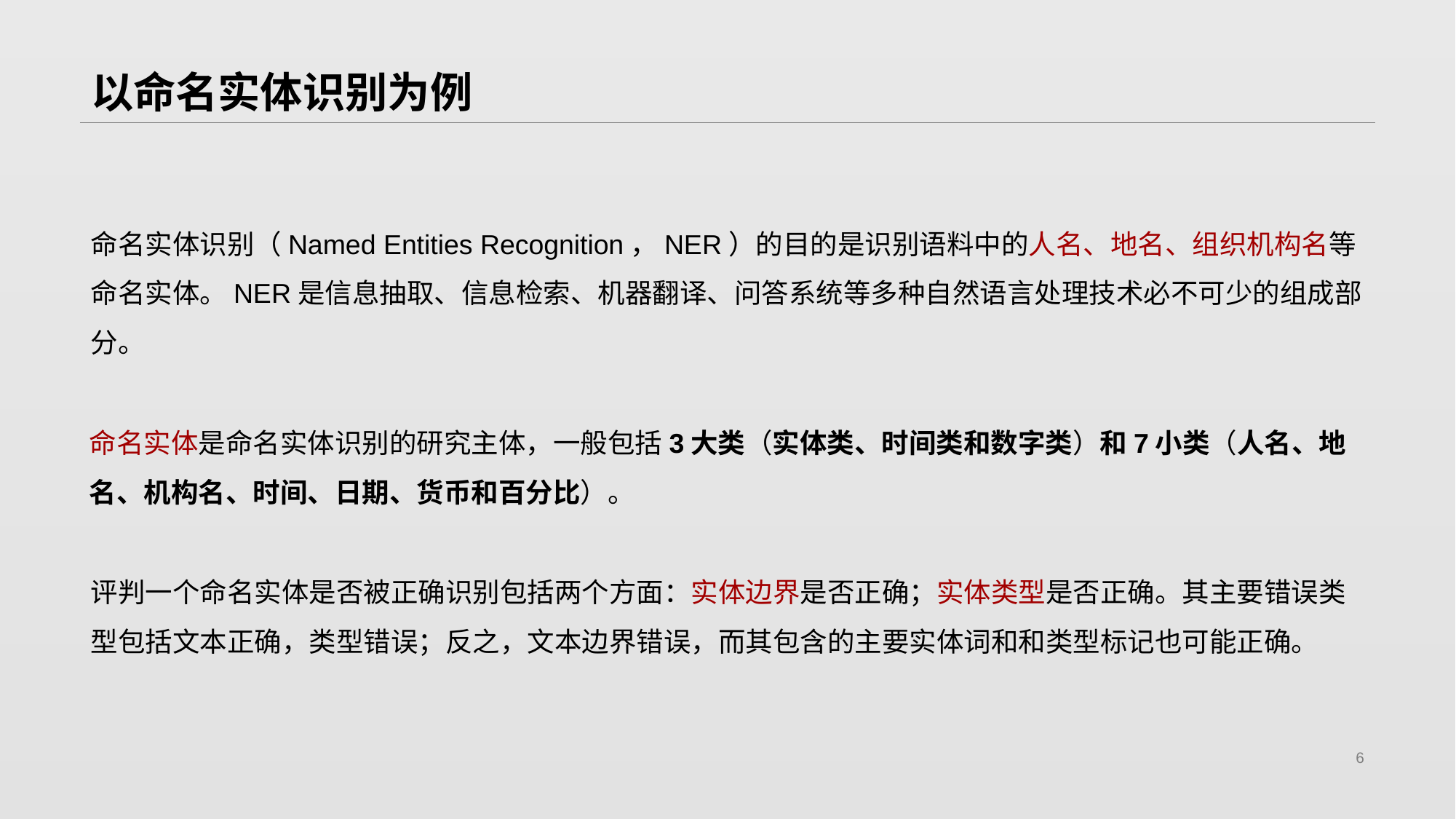

# 以命名实体识别为例
命名实体识别（Named Entities Recognition，NER）的目的是识别语料中的人名、地名、组织机构名等命名实体。NER是信息抽取、信息检索、机器翻译、问答系统等多种自然语言处理技术必不可少的组成部分。
命名实体是命名实体识别的研究主体，一般包括3大类（实体类、时间类和数字类）和7小类（人名、地名、机构名、时间、日期、货币和百分比）。
评判一个命名实体是否被正确识别包括两个方面：实体边界是否正确；实体类型是否正确。其主要错误类型包括文本正确，类型错误；反之，文本边界错误，而其包含的主要实体词和和类型标记也可能正确。
6